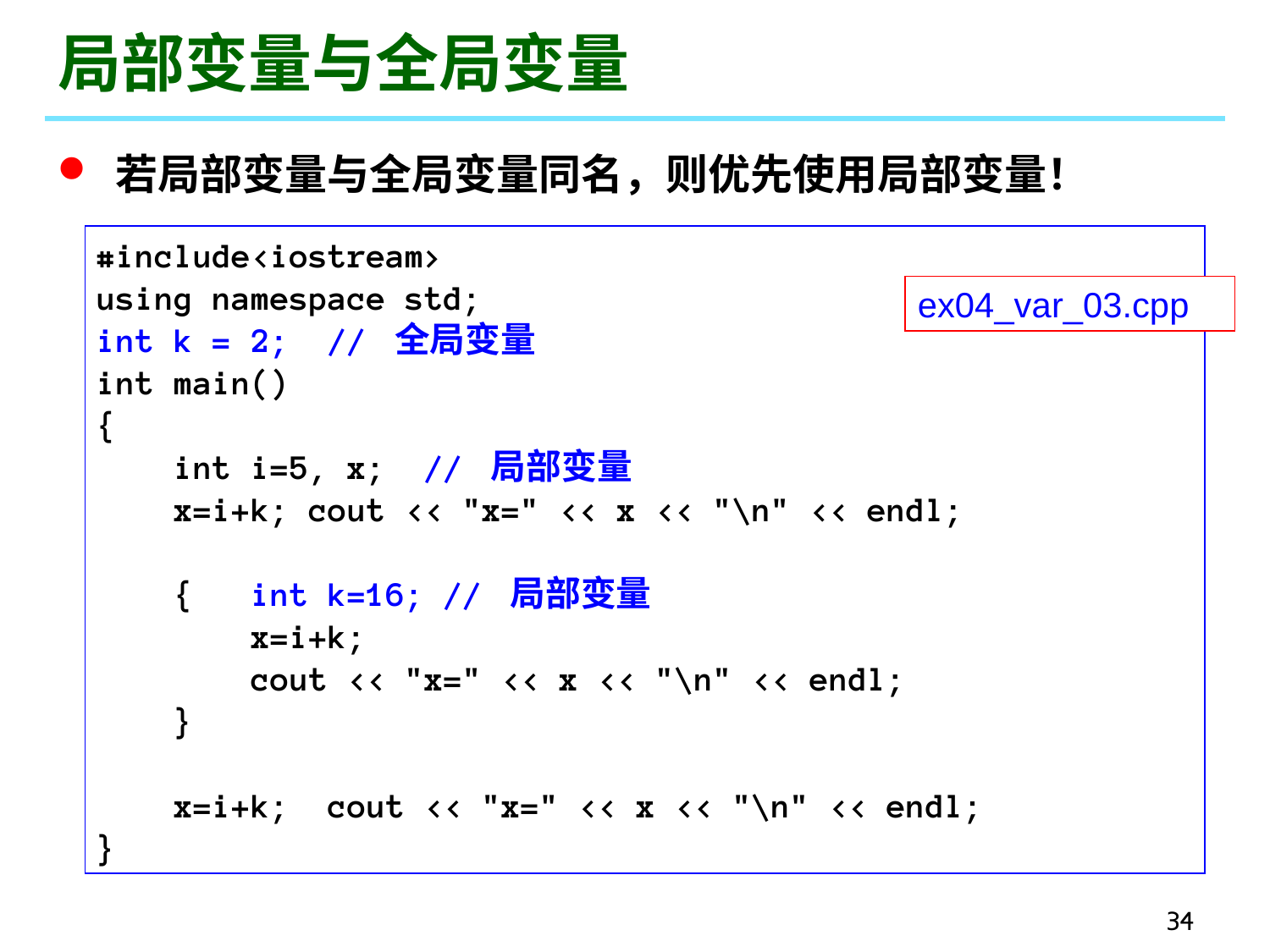

# 局部变量与全局变量
 若局部变量与全局变量同名，则优先使用局部变量！
#include<iostream>
using namespace std;
int k = 2;  // 全局变量
int main()
{
    int i=5, x;  // 局部变量
    x=i+k; cout << "x=" << x << "\n" << endl;

    {   int k=16; // 局部变量
        x=i+k;
        cout << "x=" << x << "\n" << endl;
    }

    x=i+k;  cout << "x=" << x << "\n" << endl;
}
ex04_var_03.cpp
34